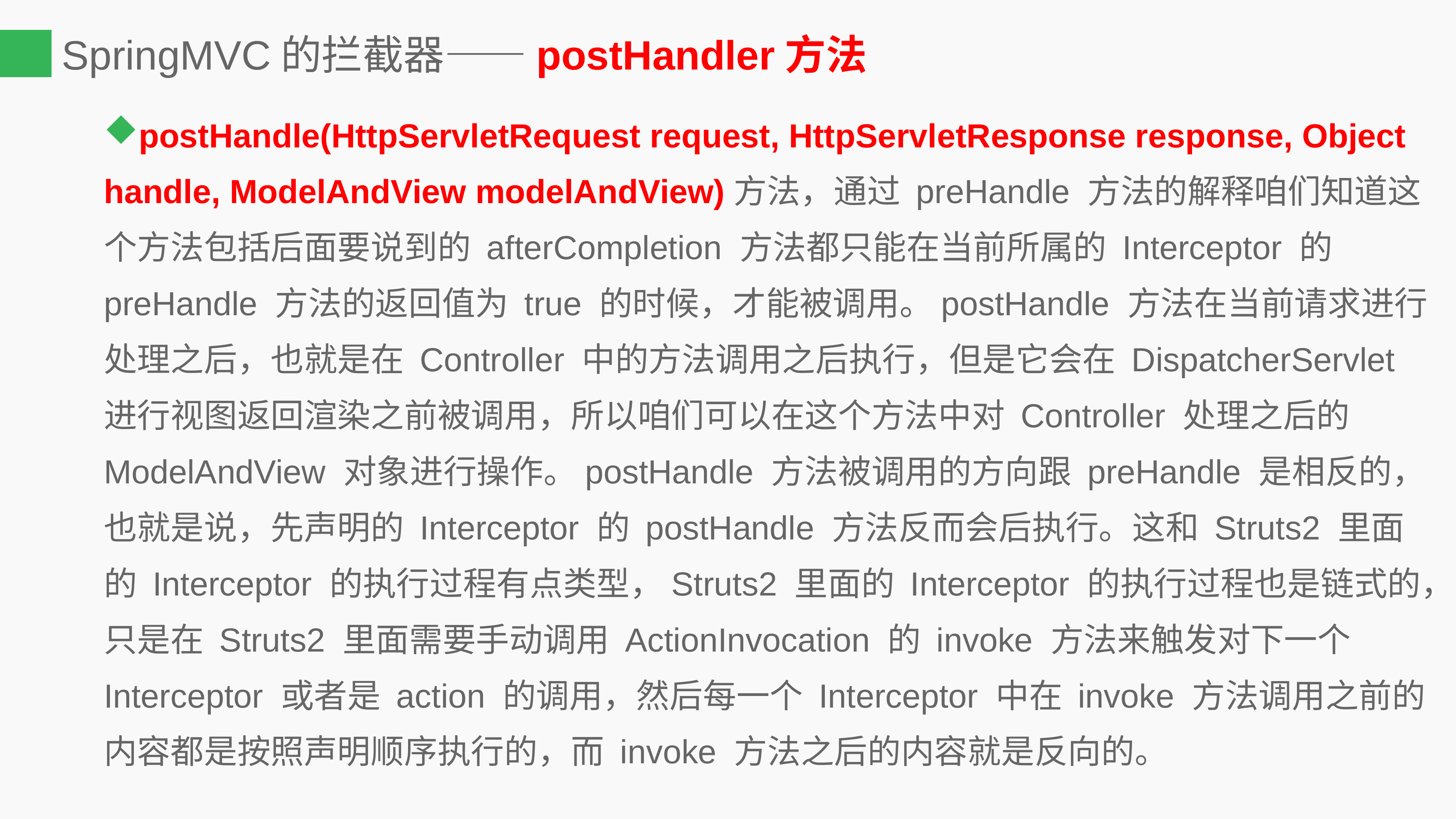

# SpringMVC的拦截器——postHandler方法
postHandle(HttpServletRequest request, HttpServletResponse response, Object handle, ModelAndView modelAndView)方法，通过 preHandle 方法的解释咱们知道这个方法包括后面要说到的 afterCompletion 方法都只能在当前所属的 Interceptor 的 preHandle 方法的返回值为 true 的时候，才能被调用。postHandle 方法在当前请求进行处理之后，也就是在 Controller 中的方法调用之后执行，但是它会在 DispatcherServlet 进行视图返回渲染之前被调用，所以咱们可以在这个方法中对 Controller 处理之后的 ModelAndView 对象进行操作。postHandle 方法被调用的方向跟 preHandle 是相反的，也就是说，先声明的 Interceptor 的 postHandle 方法反而会后执行。这和 Struts2 里面的 Interceptor 的执行过程有点类型，Struts2 里面的 Interceptor 的执行过程也是链式的，只是在 Struts2 里面需要手动调用 ActionInvocation 的 invoke 方法来触发对下一个 Interceptor 或者是 action 的调用，然后每一个 Interceptor 中在 invoke 方法调用之前的内容都是按照声明顺序执行的，而 invoke 方法之后的内容就是反向的。